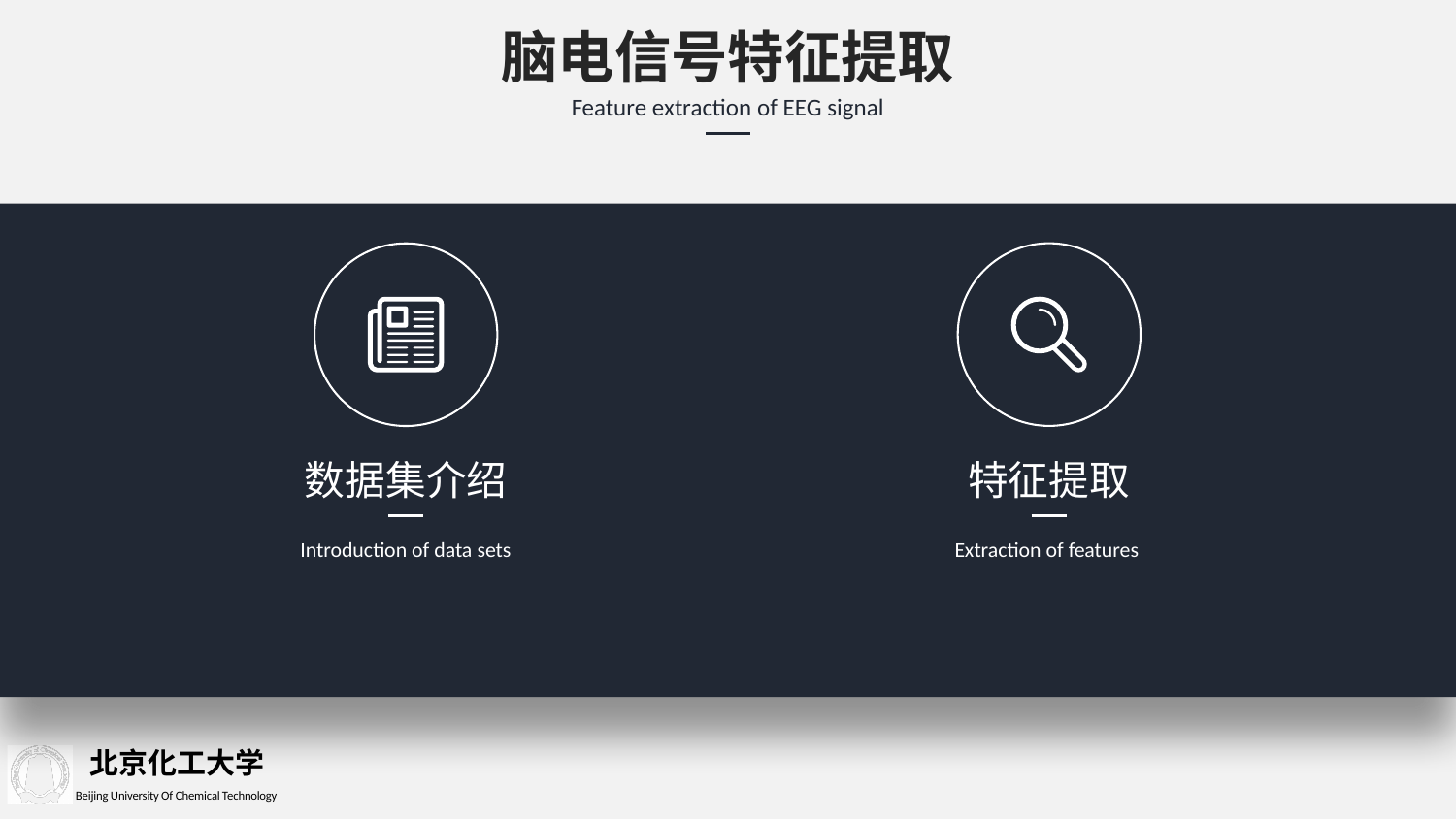

脑电信号特征提取
Feature extraction of EEG signal

特征提取
数据集介绍
Extraction of features
Introduction of data sets